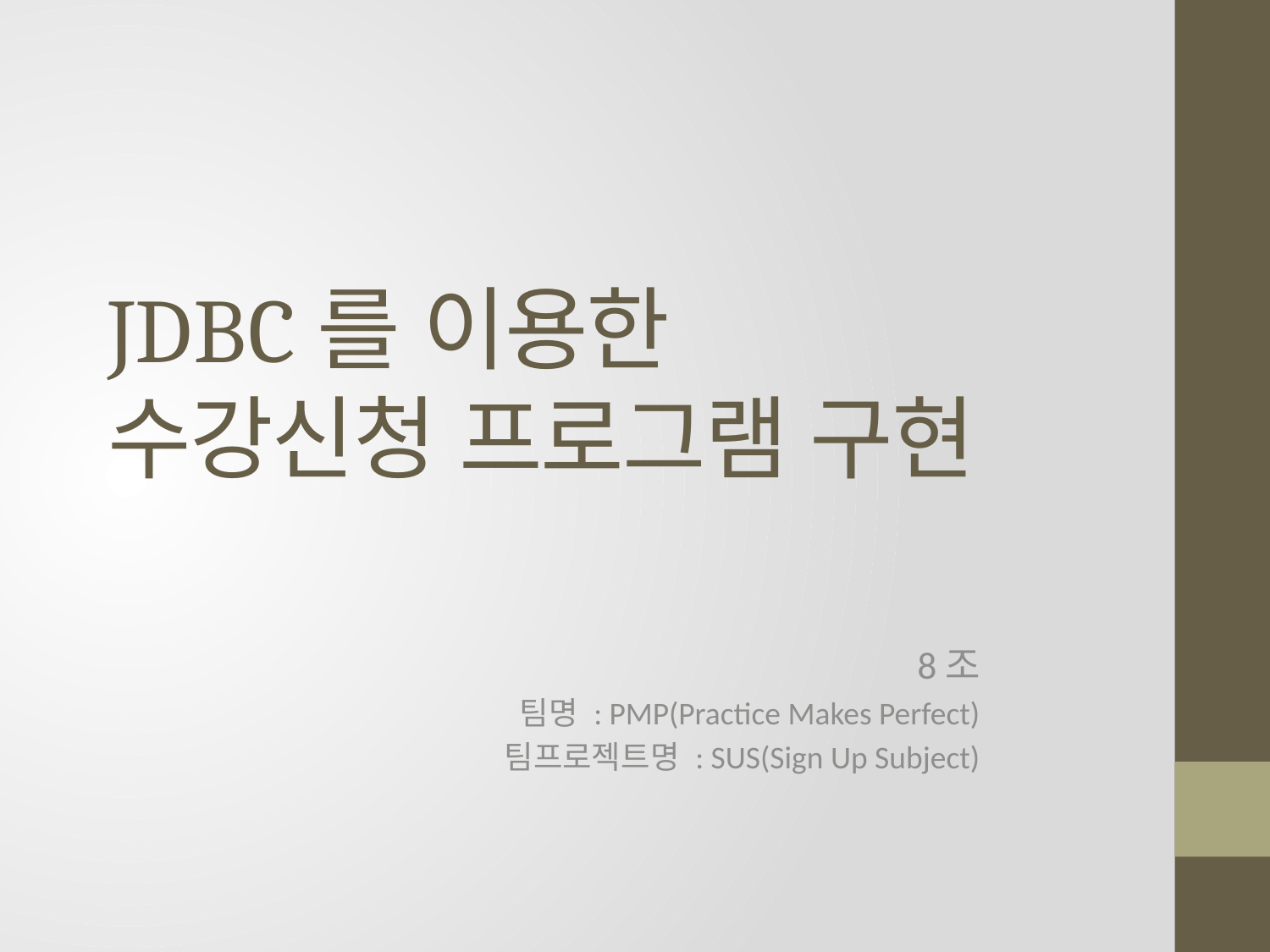

# JDBC를 이용한 수강신청 프로그램 구현
8조
팀명 : PMP(Practice Makes Perfect)
팀프로젝트명 : SUS(Sign Up Subject)